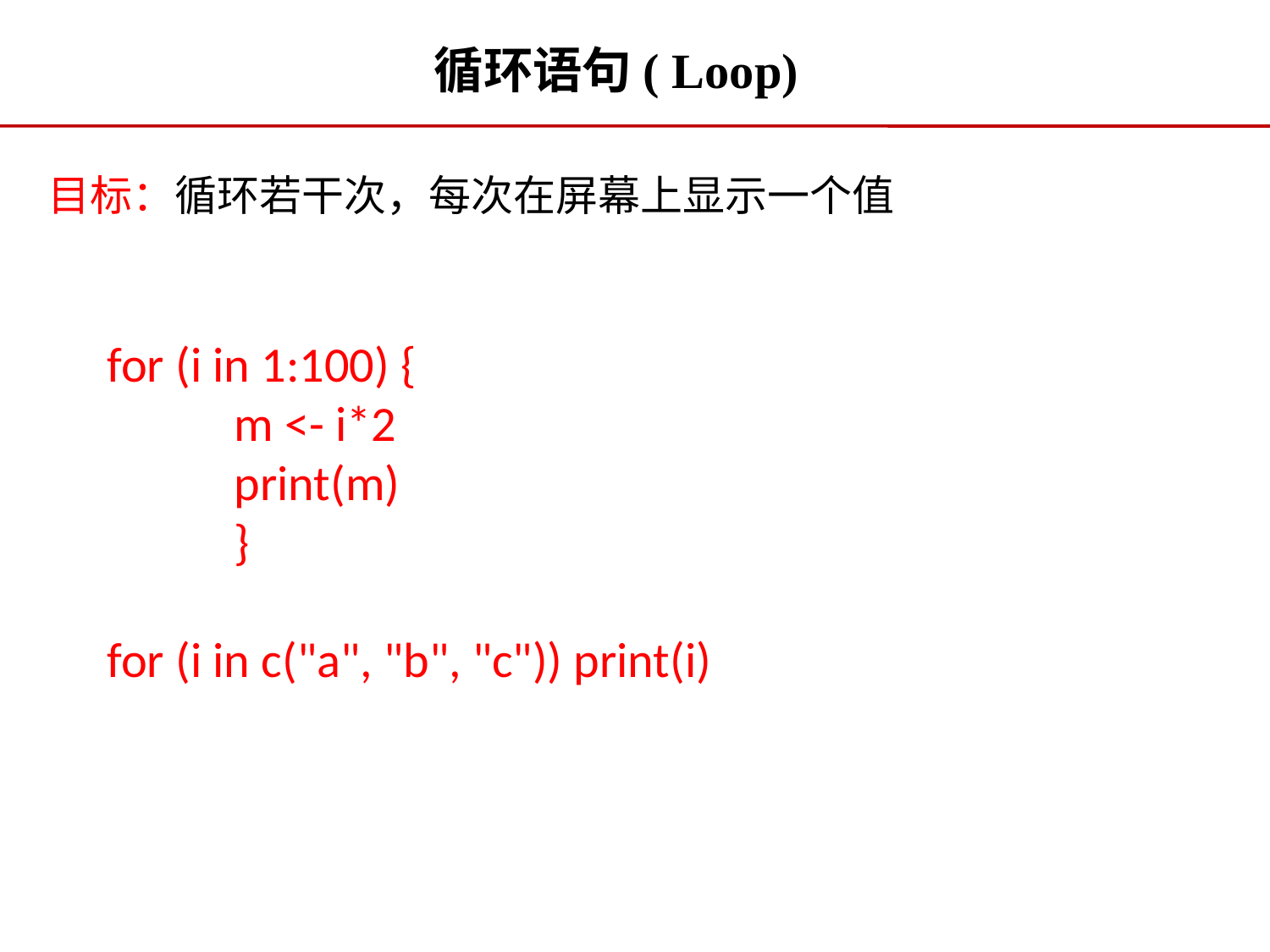

循环语句( Loop)

目标：循环若干次，每次在屏幕上显示一个值
for (i in 1:100) {
	m <- i*2
	print(m)
	}

for (i in c("a", "b", "c")) print(i)